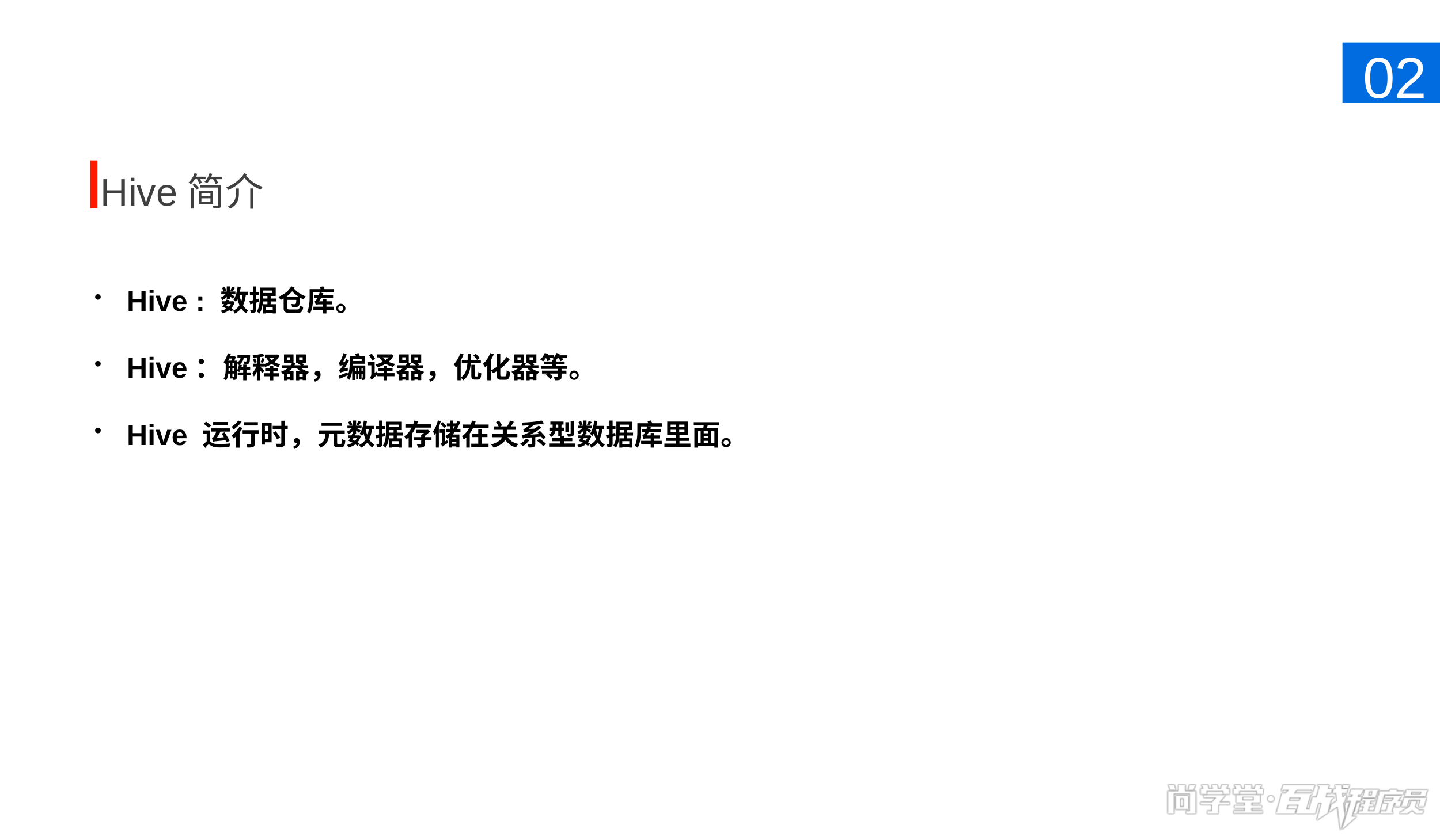

02

Hive简介
Hive : 数据仓库。
Hive：解释器，编译器，优化器等。
Hive 运行时，元数据存储在关系型数据库里面。

这里是二级项目子项的标题

这里是二级项目子项的标题
当子项内容以文字描述为主时使用当前格式，当子项为三个以上时，可分多页展示。替换图片时请尽可能保证图片的高度与示例图中一致，且图片在最底层。可以根据内容适当调整各项的位置，但请保证间距规范一致。

这里是二级项目子项的标题
当子项内容以文字描述为主时使用当前格式，当子项为三个以上时，可分多页展示。替换图片时请尽可能保证图片的高度与示例图中一致，且图片在最底层。可以根据内容适当调整各项的位置，但请保证间距规范一致。